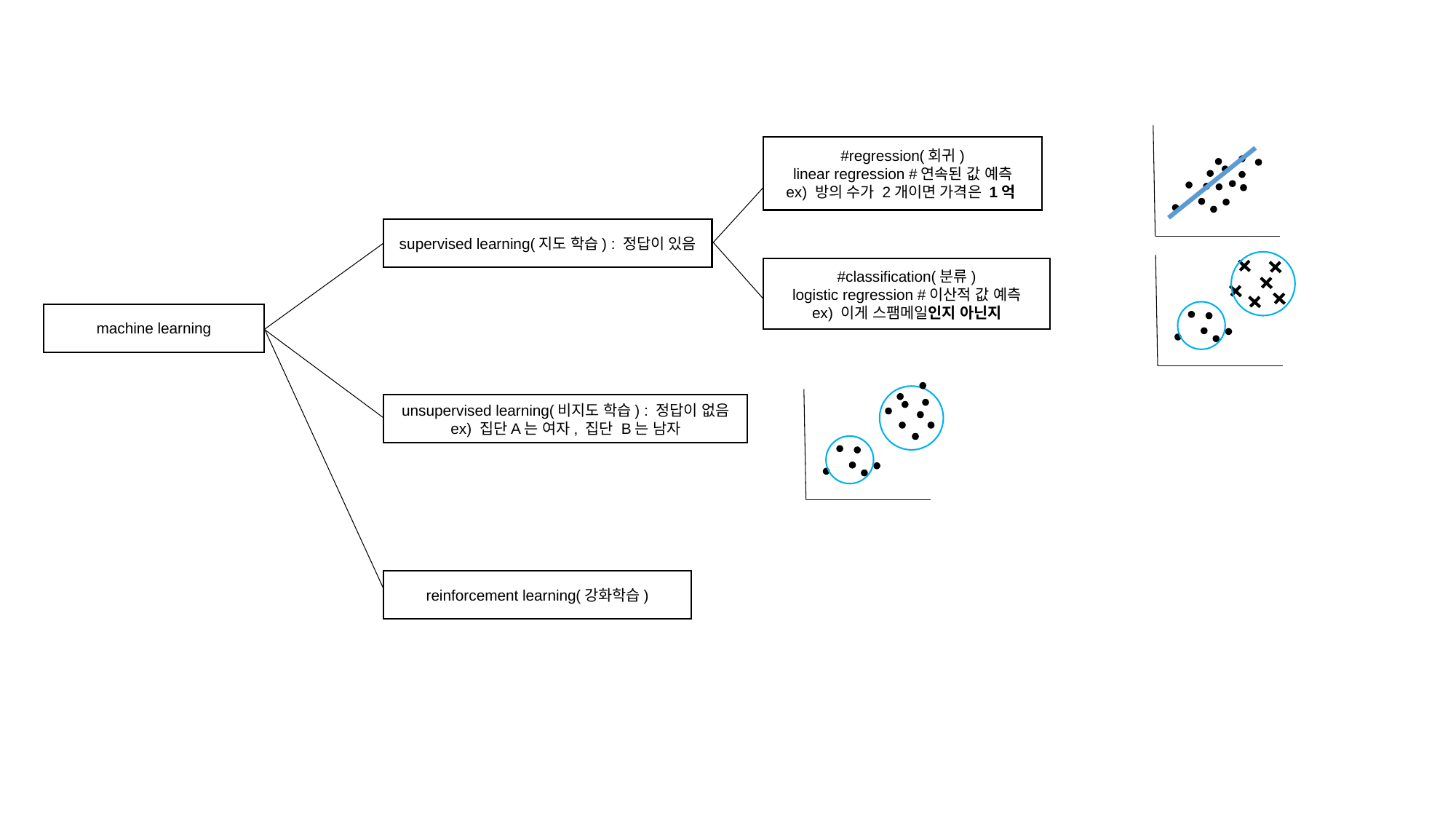

#regression(회귀)
linear regression #연속된 값 예측
ex) 방의 수가 2개이면 가격은 1억
supervised learning(지도 학습) : 정답이 있음

#classification(분류)
logistic regression #이산적 값 예측
ex) 이게 스팸메일인지 아닌지
machine learning

unsupervised learning(비지도 학습) : 정답이 없음
ex) 집단A는 여자, 집단 B는 남자

reinforcement learning(강화학습)